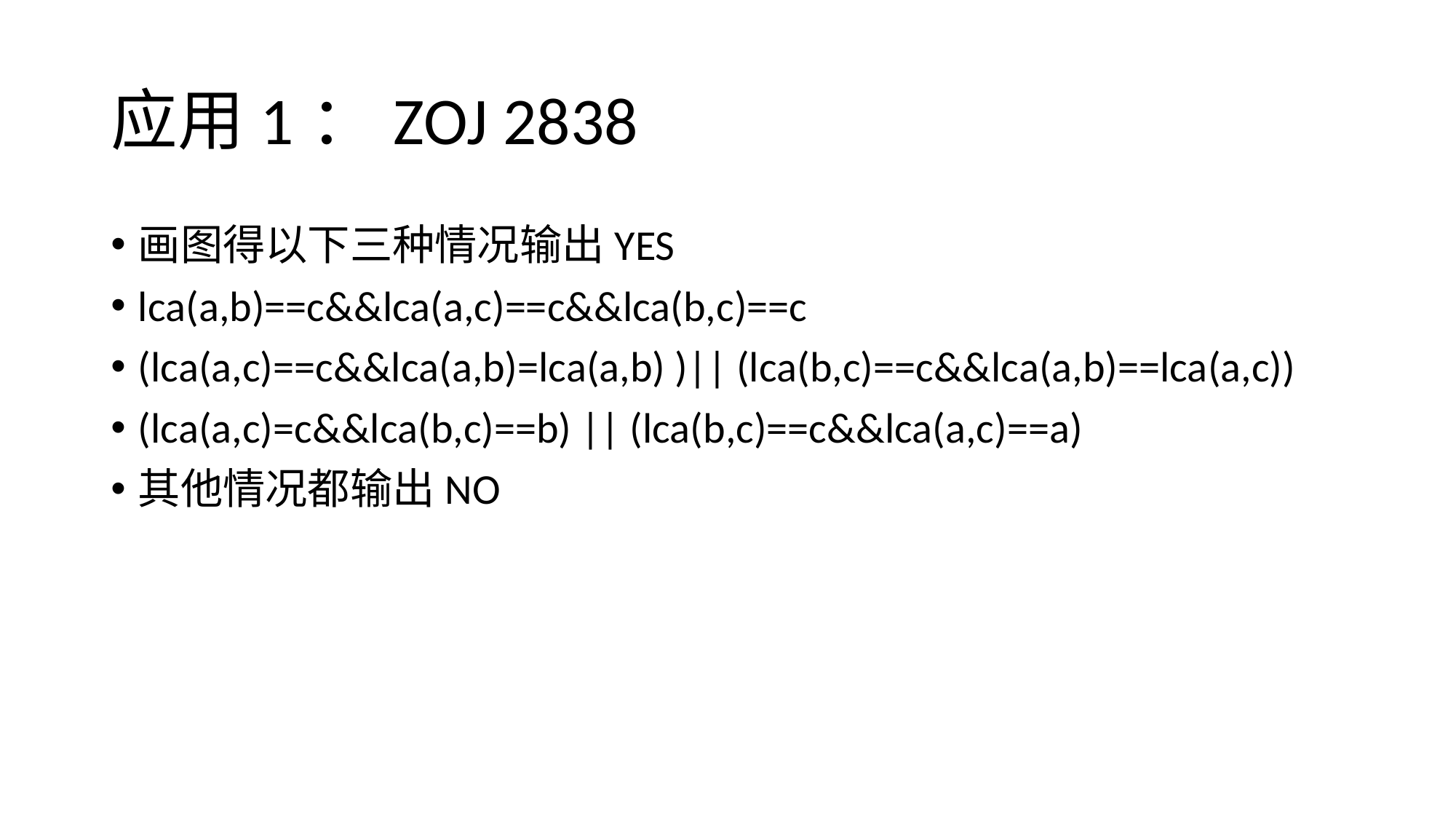

# 应用1：ZOJ 2838
画图得以下三种情况输出YES
lca(a,b)==c&&lca(a,c)==c&&lca(b,c)==c
(lca(a,c)==c&&lca(a,b)=lca(a,b) )|| (lca(b,c)==c&&lca(a,b)==lca(a,c))
(lca(a,c)=c&&lca(b,c)==b) || (lca(b,c)==c&&lca(a,c)==a)
其他情况都输出NO